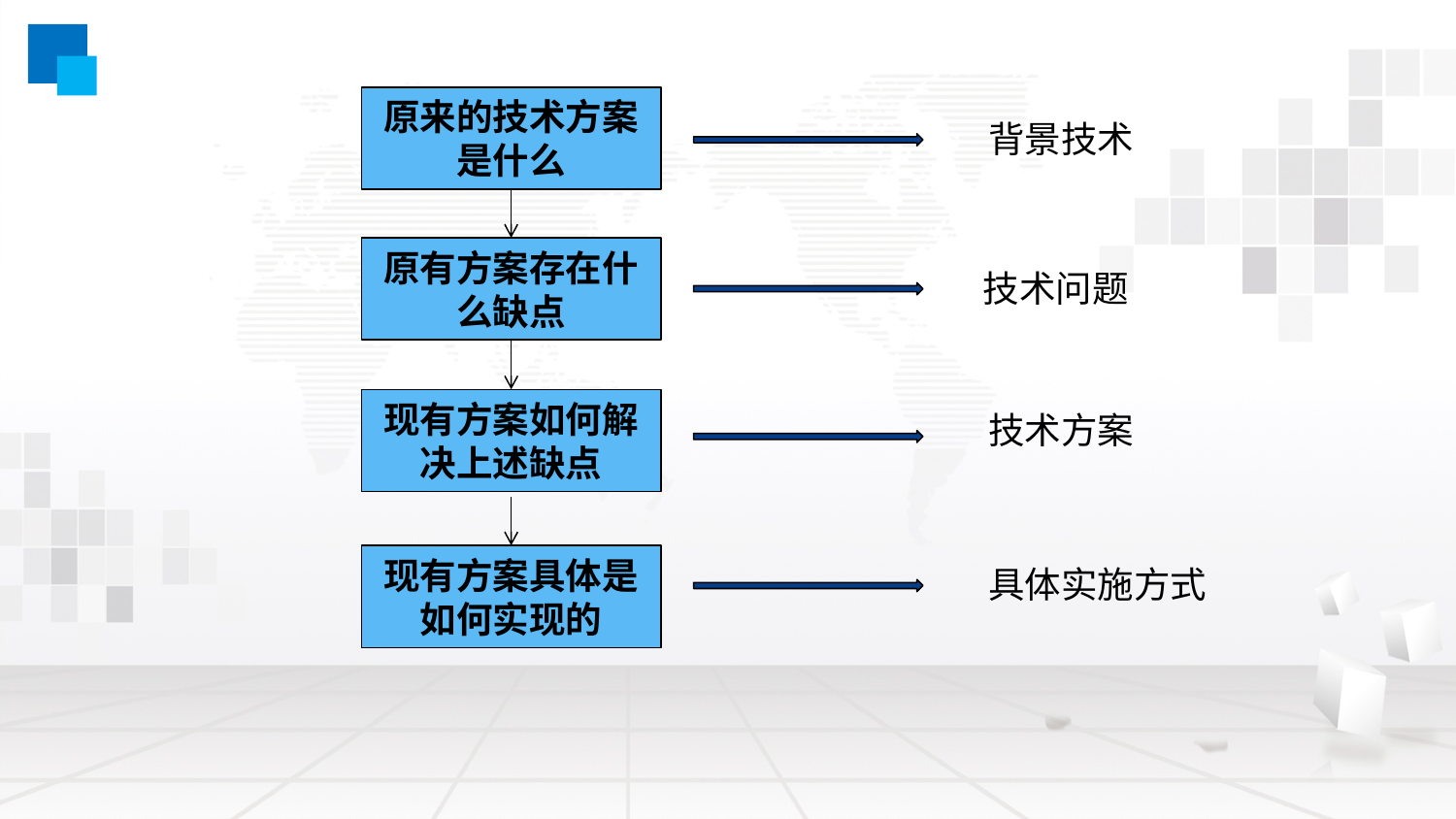

原来的技术方案是什么
背景技术

原有方案存在什么缺点
技术问题

现有方案如何解决上述缺点

技术方案

现有方案具体是如何实现的

具体实施方式